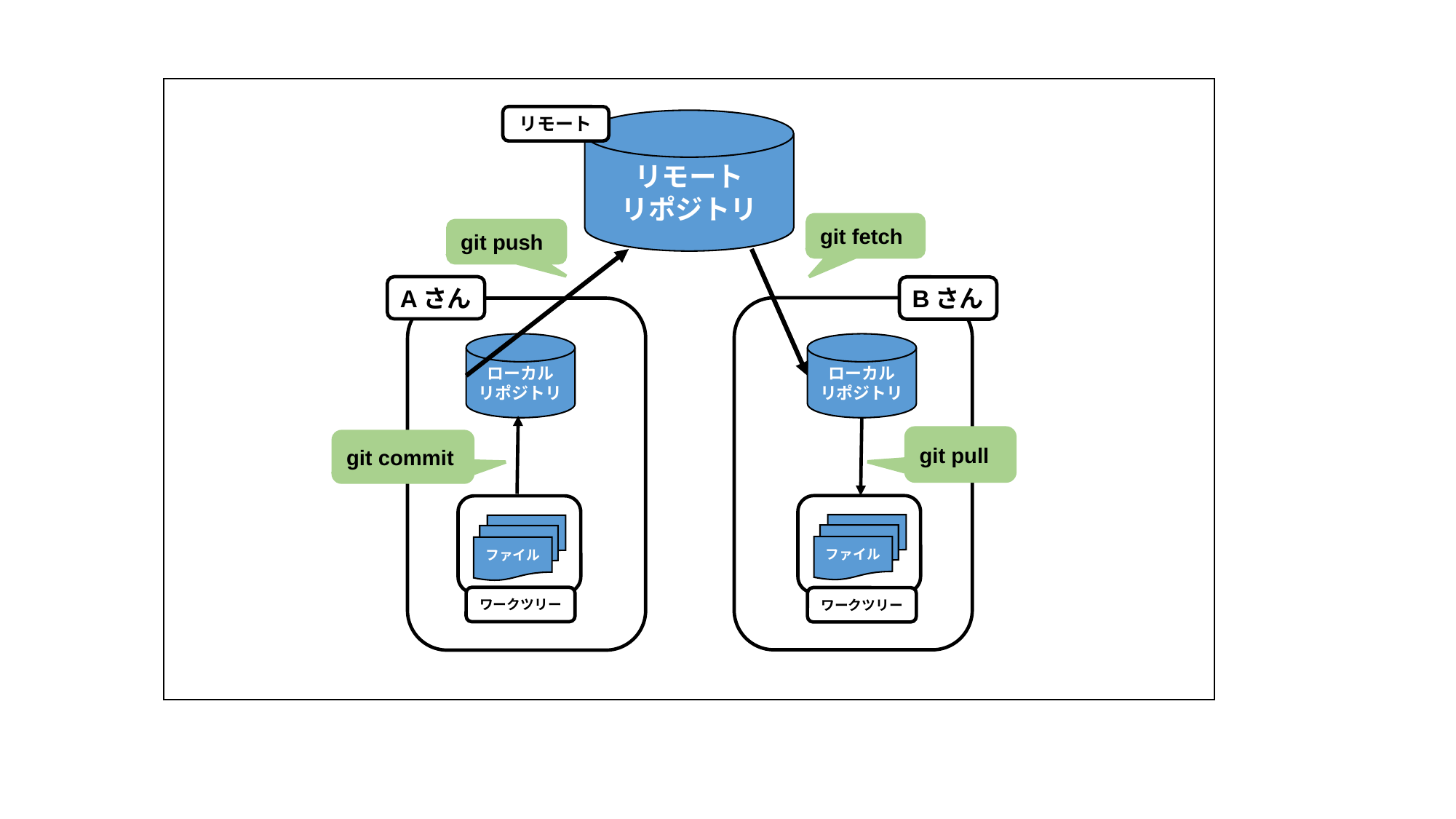

リモート
リモート
リポジトリ
git fetch
git push
Aさん
Bさん

ローカル
リポジトリ
ローカル
リポジトリ
git pull
git commit

ファイル
ファイル
ワークツリー
ワークツリー